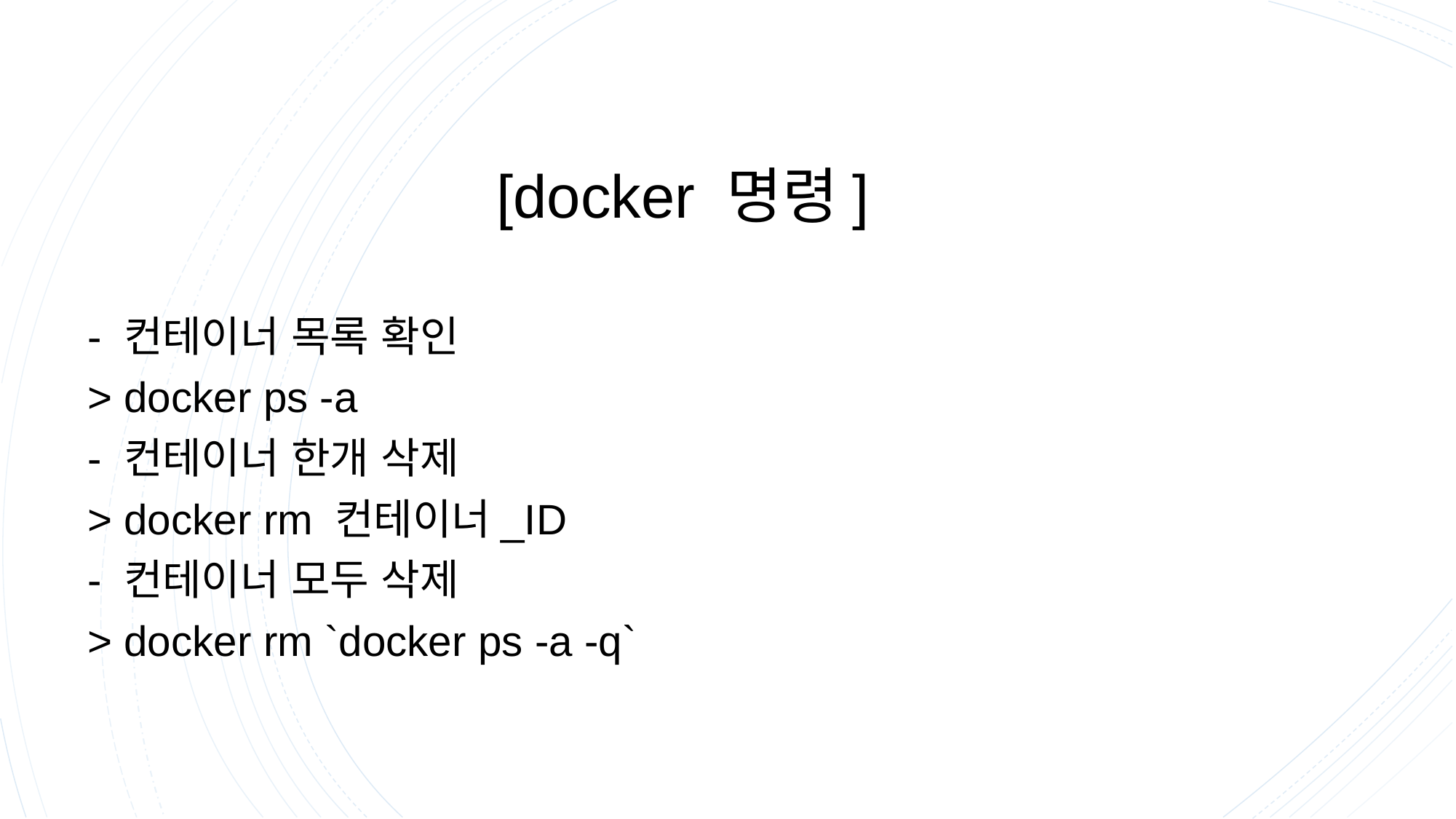

# [docker 명령]
- 컨테이너 목록 확인
> docker ps -a
- 컨테이너 한개 삭제
> docker rm 컨테이너_ID
- 컨테이너 모두 삭제
> docker rm `docker ps -a -q`